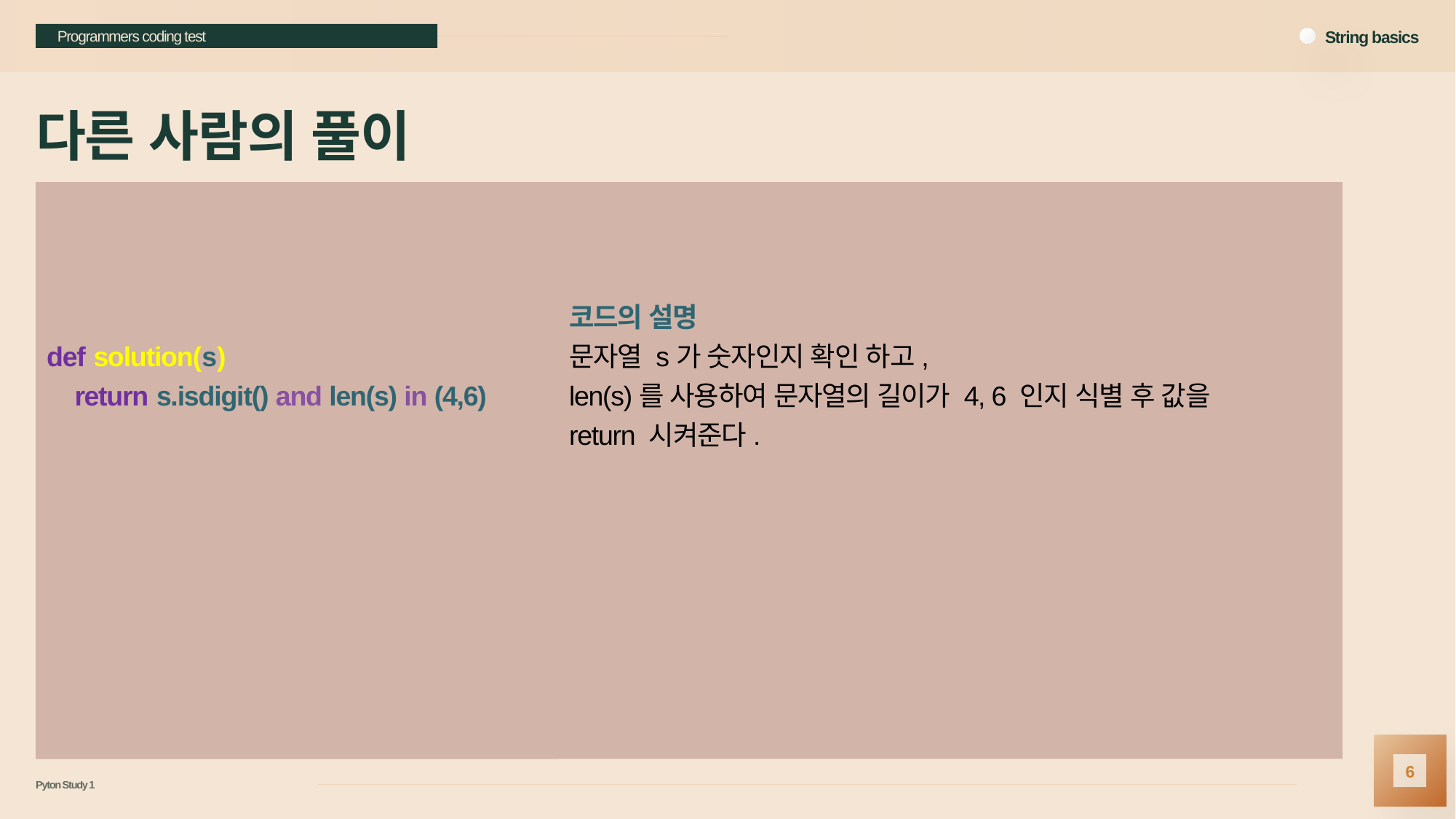

String basics
Programmers coding test

# 다른 사람의 풀이
def solution(s) :
    return s.isdigit() and len(s) in (4,6)

코드의 설명
문자열 s가 숫자인지 확인 하고,
len(s)를 사용하여 문자열의 길이가 4, 6 인지 식별 후 값을
return 시켜준다.

이 풀이를 보고 나서 생각난 점은 Python을 사용하는 이유이다.
Python은 코드를 간결하고 빠르게 사용하기 위해서 인데
나의 코드 같은 경우는 C, Java 등을 사용할 때와 같이 사용한 것이다.
6
Pyton Study 1